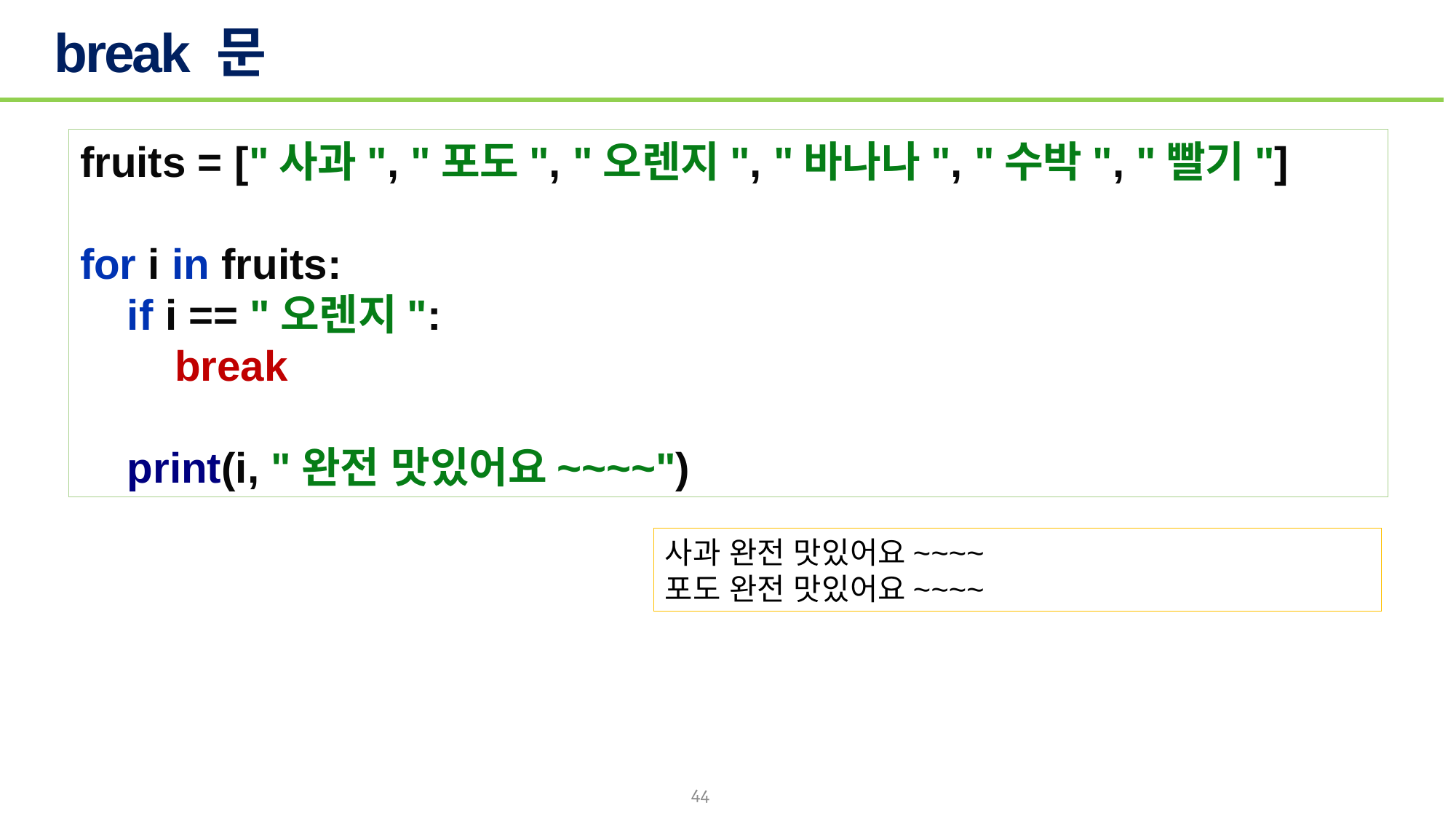

# break 문
fruits = ["사과", "포도", "오렌지", "바나나", "수박", "빨기"]
for i in fruits:
    if i == "오렌지":
        break
    print(i, "완전 맛있어요~~~~")
사과 완전 맛있어요~~~~
포도 완전 맛있어요~~~~
44